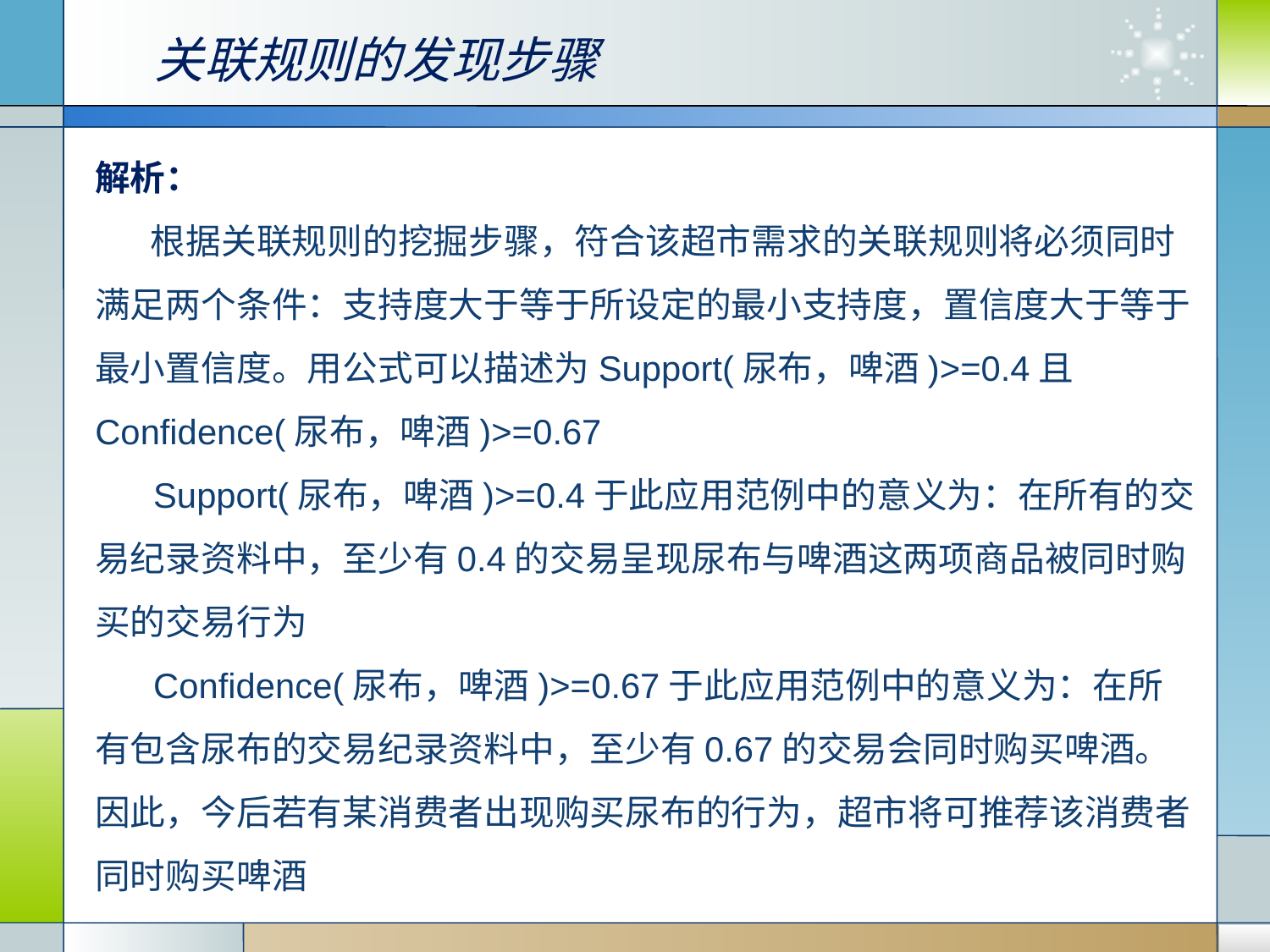

关联规则的发现步骤
解析：
      根据关联规则的挖掘步骤，符合该超市需求的关联规则将必须同时满足两个条件：支持度大于等于所设定的最小支持度，置信度大于等于最小置信度。用公式可以描述为Support(尿布，啤酒)>=0.4且Confidence(尿布，啤酒)>=0.67
      Support(尿布，啤酒)>=0.4于此应用范例中的意义为：在所有的交易纪录资料中，至少有0.4的交易呈现尿布与啤酒这两项商品被同时购买的交易行为
      Confidence(尿布，啤酒)>=0.67于此应用范例中的意义为：在所有包含尿布的交易纪录资料中，至少有0.67的交易会同时购买啤酒。
因此，今后若有某消费者出现购买尿布的行为，超市将可推荐该消费者同时购买啤酒